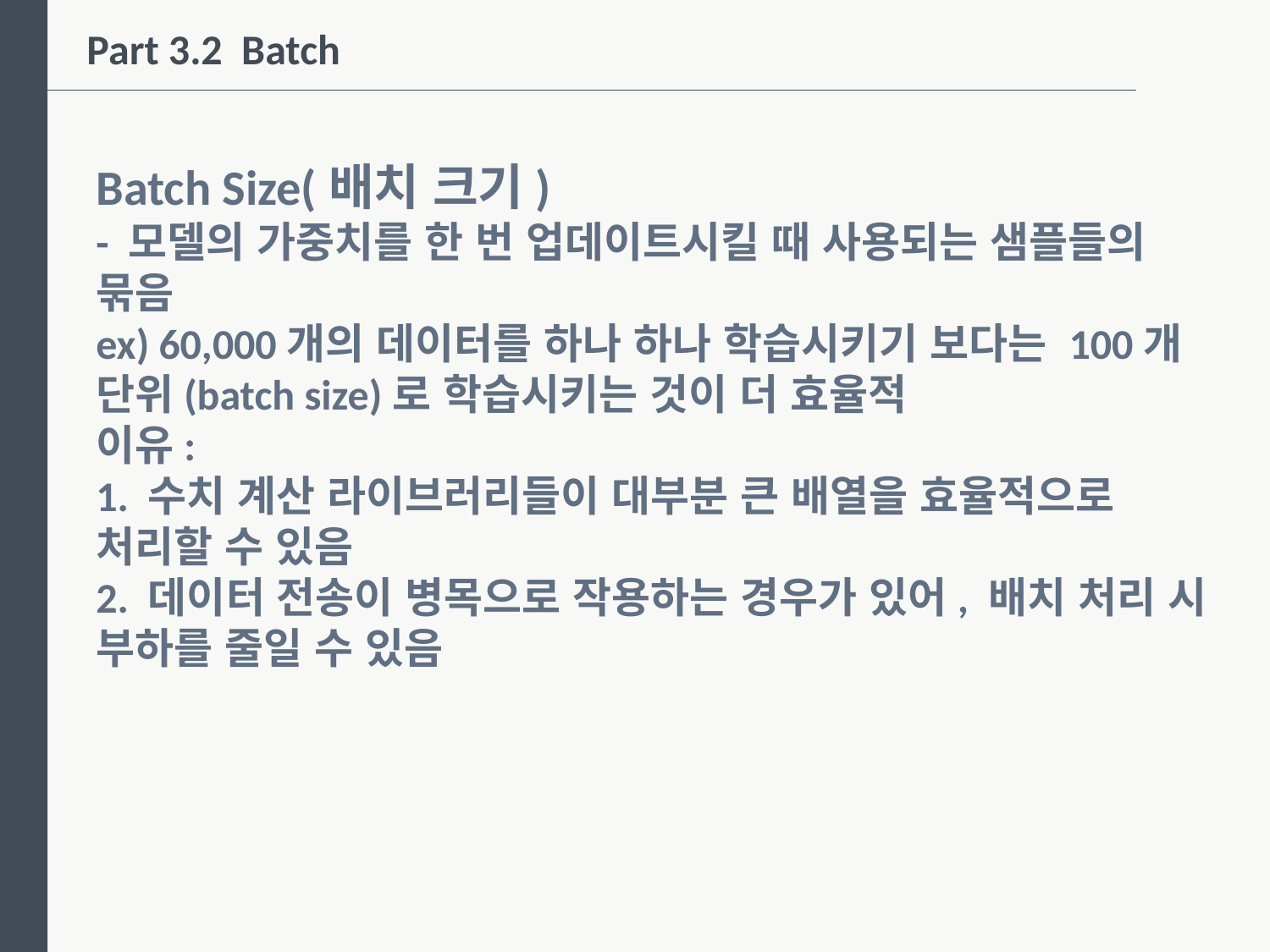

Part 3.2  Batch
Batch Size(배치 크기)
- 모델의 가중치를 한 번 업데이트시킬 때 사용되는 샘플들의 묶음
ex) 60,000개의 데이터를 하나 하나 학습시키기 보다는 100개 단위(batch size)로 학습시키는 것이 더 효율적
이유:
1. 수치 계산 라이브러리들이 대부분 큰 배열을 효율적으로 처리할 수 있음
2. 데이터 전송이 병목으로 작용하는 경우가 있어, 배치 처리 시 부하를 줄일 수 있음